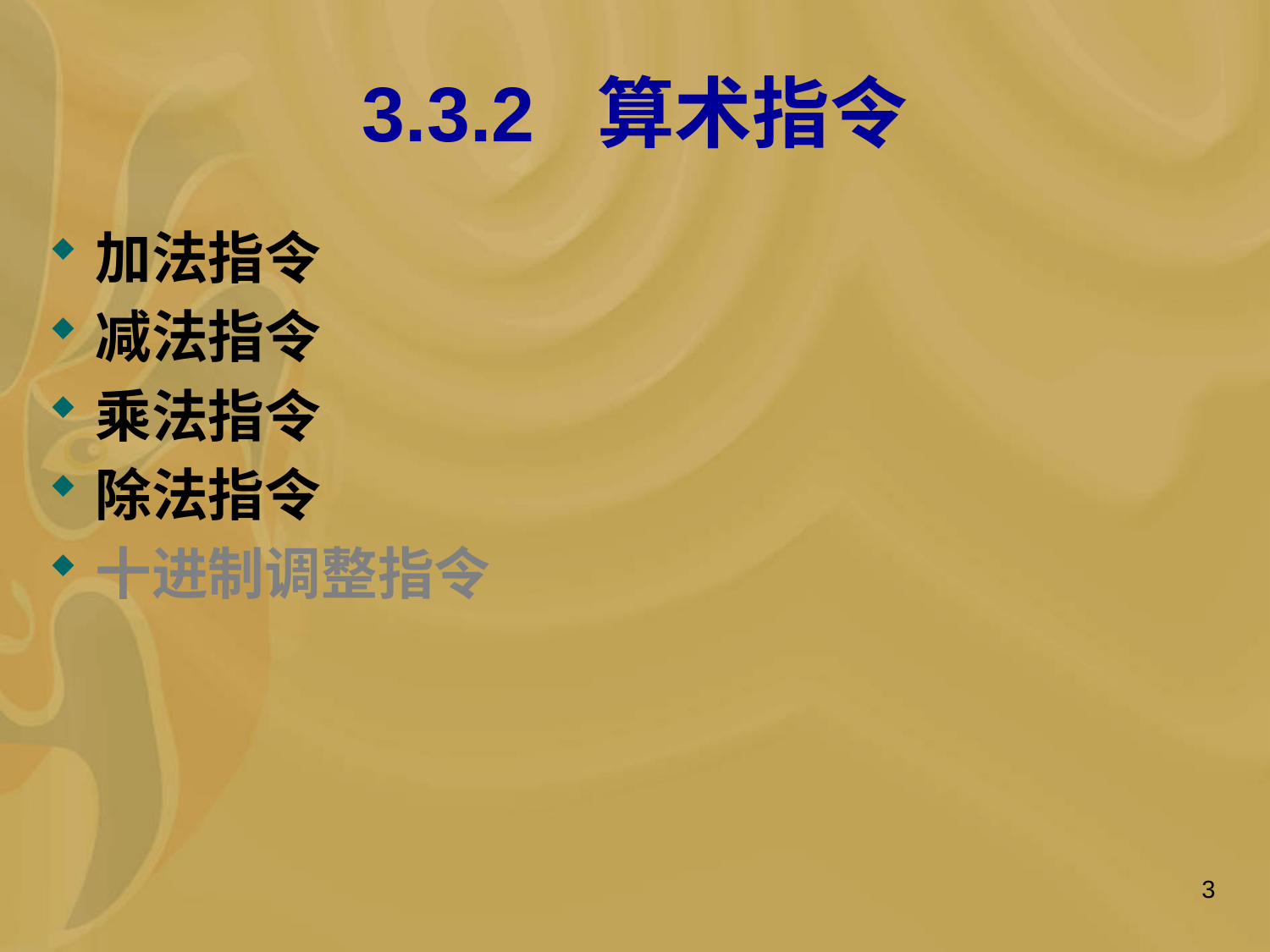

# 3.3.2  算术指令
加法指令
减法指令
乘法指令
除法指令
十进制调整指令

3